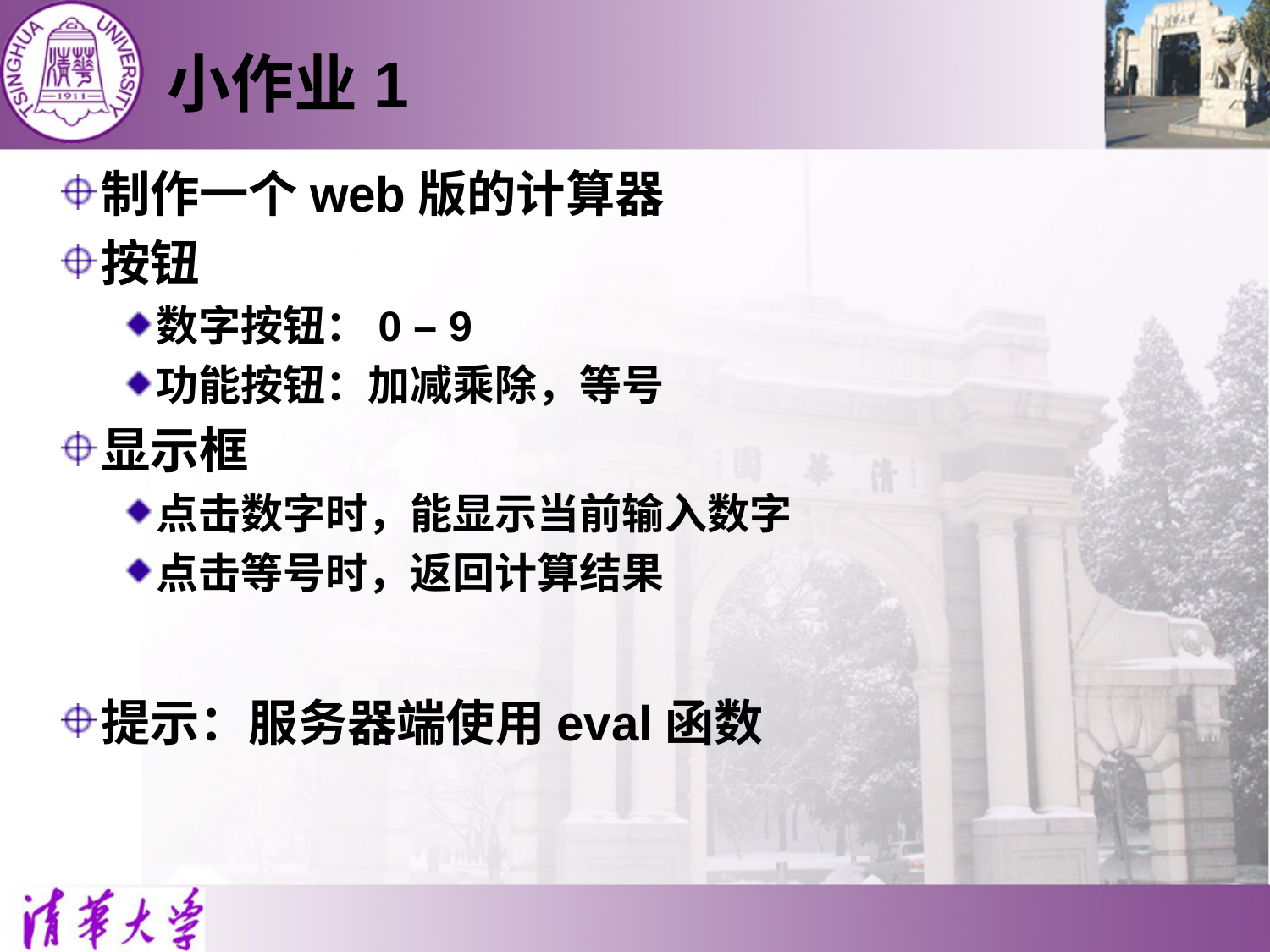

# 小作业1
制作一个web版的计算器
按钮
数字按钮：0 – 9
功能按钮：加减乘除，等号
显示框
点击数字时，能显示当前输入数字
点击等号时，返回计算结果

提示：服务器端使用eval函数